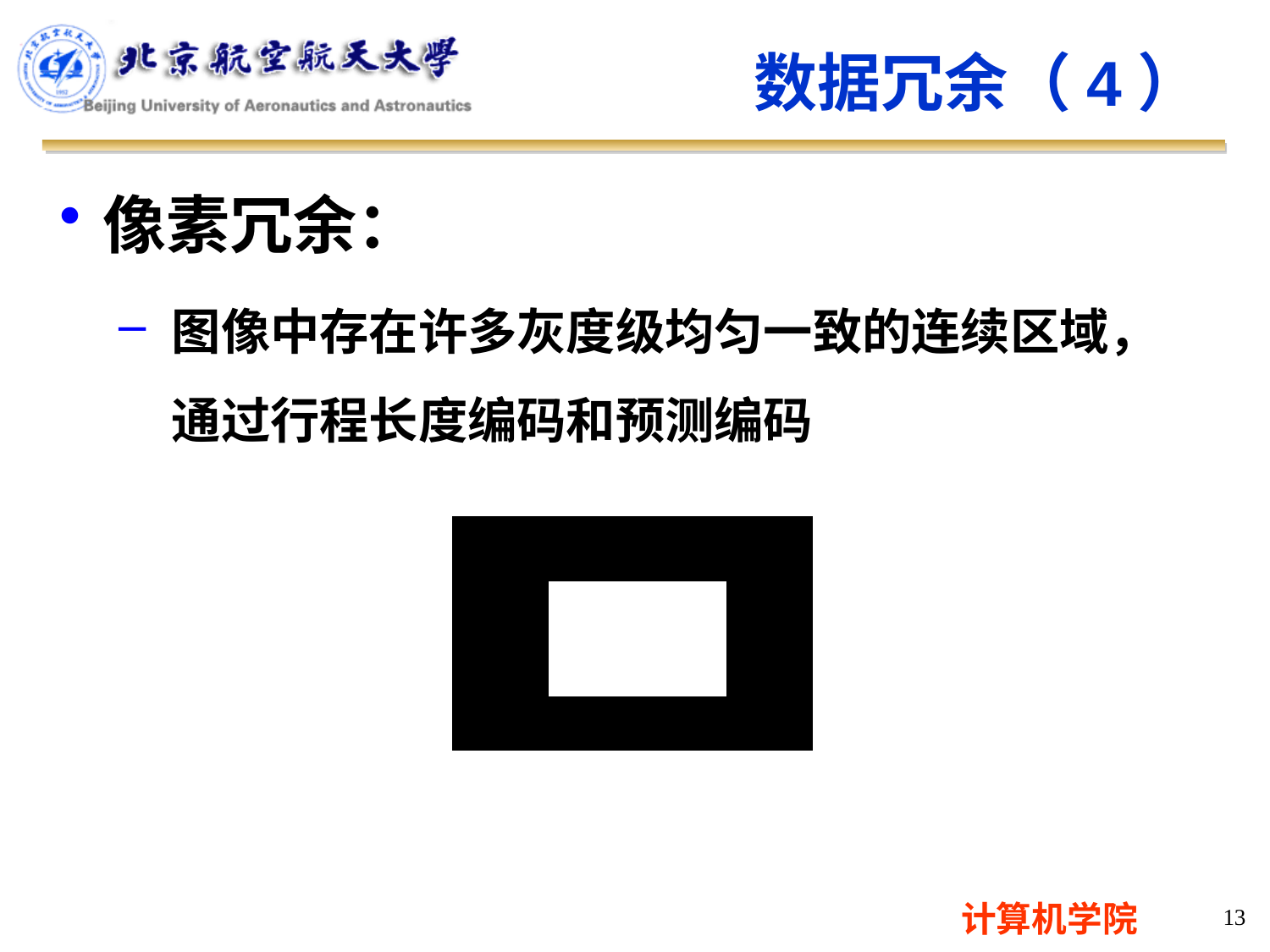

数据冗余（4）
像素冗余：
图像中存在许多灰度级均匀一致的连续区域，通过行程长度编码和预测编码

13